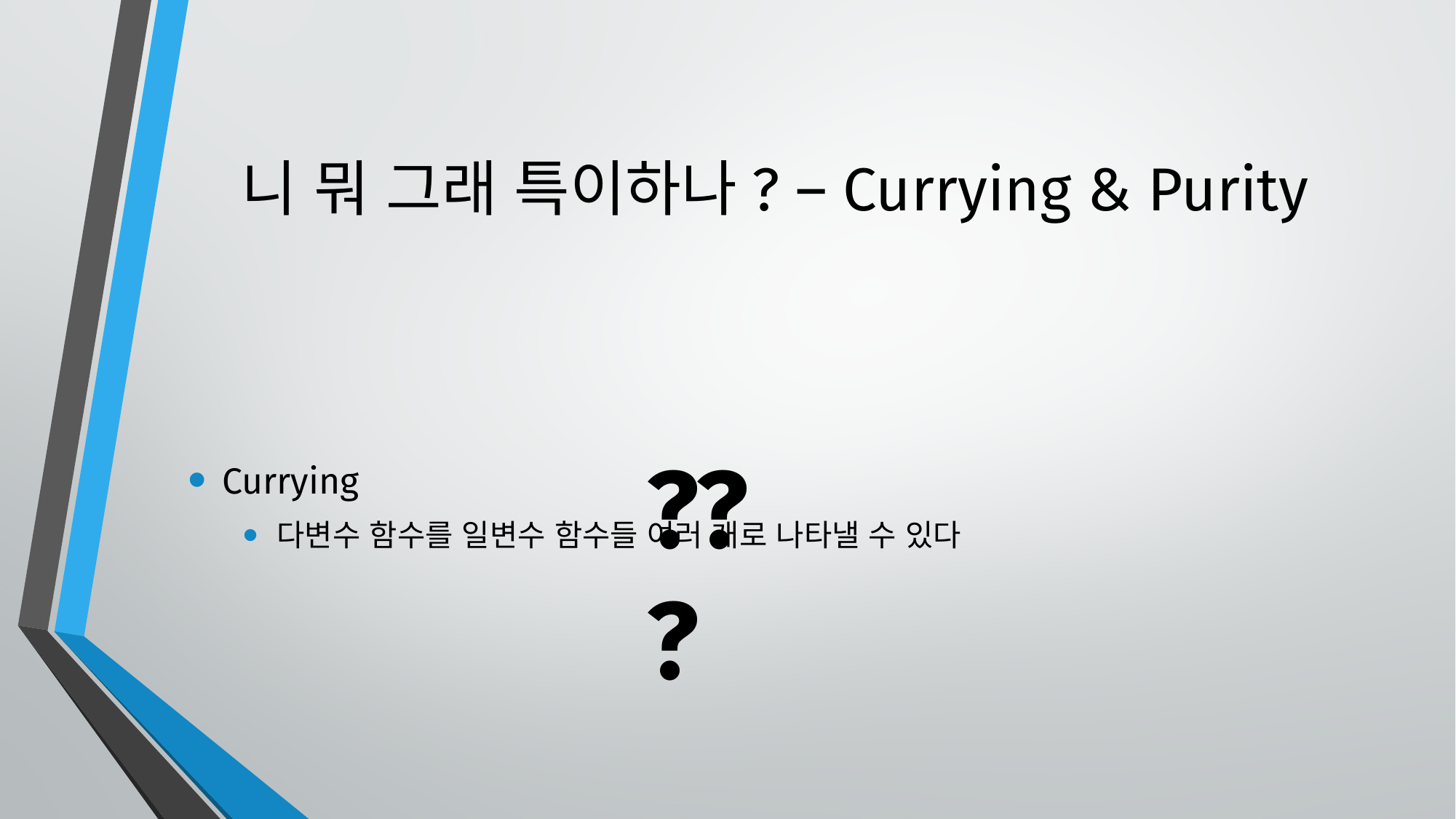

# 니 뭐 그래 특이하나? – Currying & Purity
Currying
다변수 함수를 일변수 함수들 여러 개로 나타낼 수 있다
???